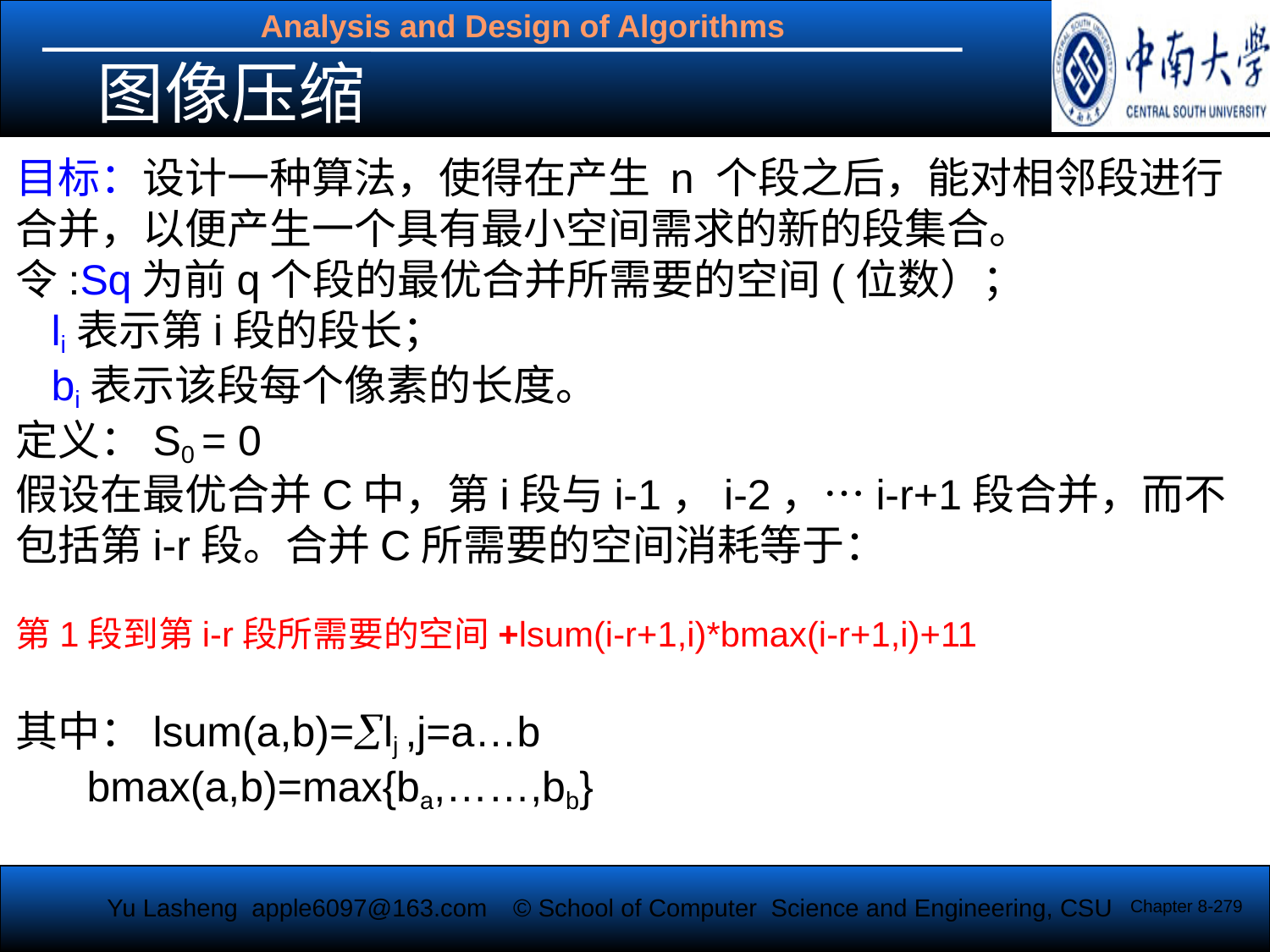

图像压缩
目标：设计一种算法，使得在产生 n 个段之后，能对相邻段进行合并，以便产生一个具有最小空间需求的新的段集合。
令:Sq为前q个段的最优合并所需要的空间(位数）；
   li表示第i段的段长；
   bi表示该段每个像素的长度。
定义：S0 = 0
假设在最优合并C中，第i段与i-1，i-2，…i-r+1段合并，而不包括第i-r段。合并C所需要的空间消耗等于：

第1段到第i-r段所需要的空间+lsum(i-r+1,i)*bmax(i-r+1,i)+11

其中：lsum(a,b)=∑lj ,j=a…b
      bmax(a,b)=max{ba,……,bb}

Chapter 8-279